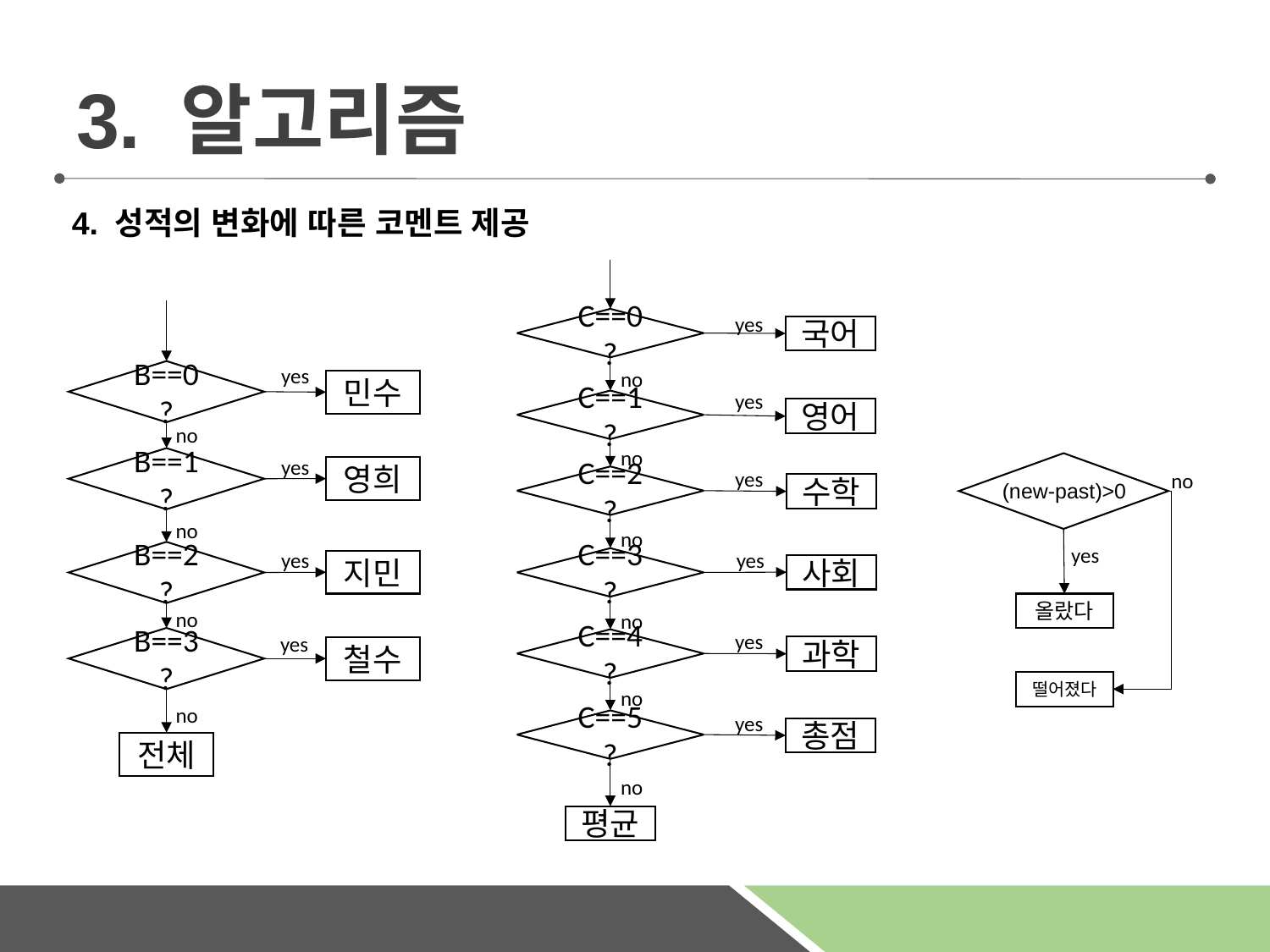

3. 알고리즘
4. 성적의 변화에 따른 코멘트 제공
yes
C==0?
국어
no
yes
C==1?
영어
no
yes
C==2?
수학
no
yes
C==3?
사회
no
yes
C==4?
과학
no
yes
C==5?
총점
no
평균
B==0?
민수
B==1?
영희
B==2?
지민
B==3?
철수
전체
yes
no
yes
no
yes
no
yes
no

no
(new-past)>0

yes
올랐다
떨어졌다